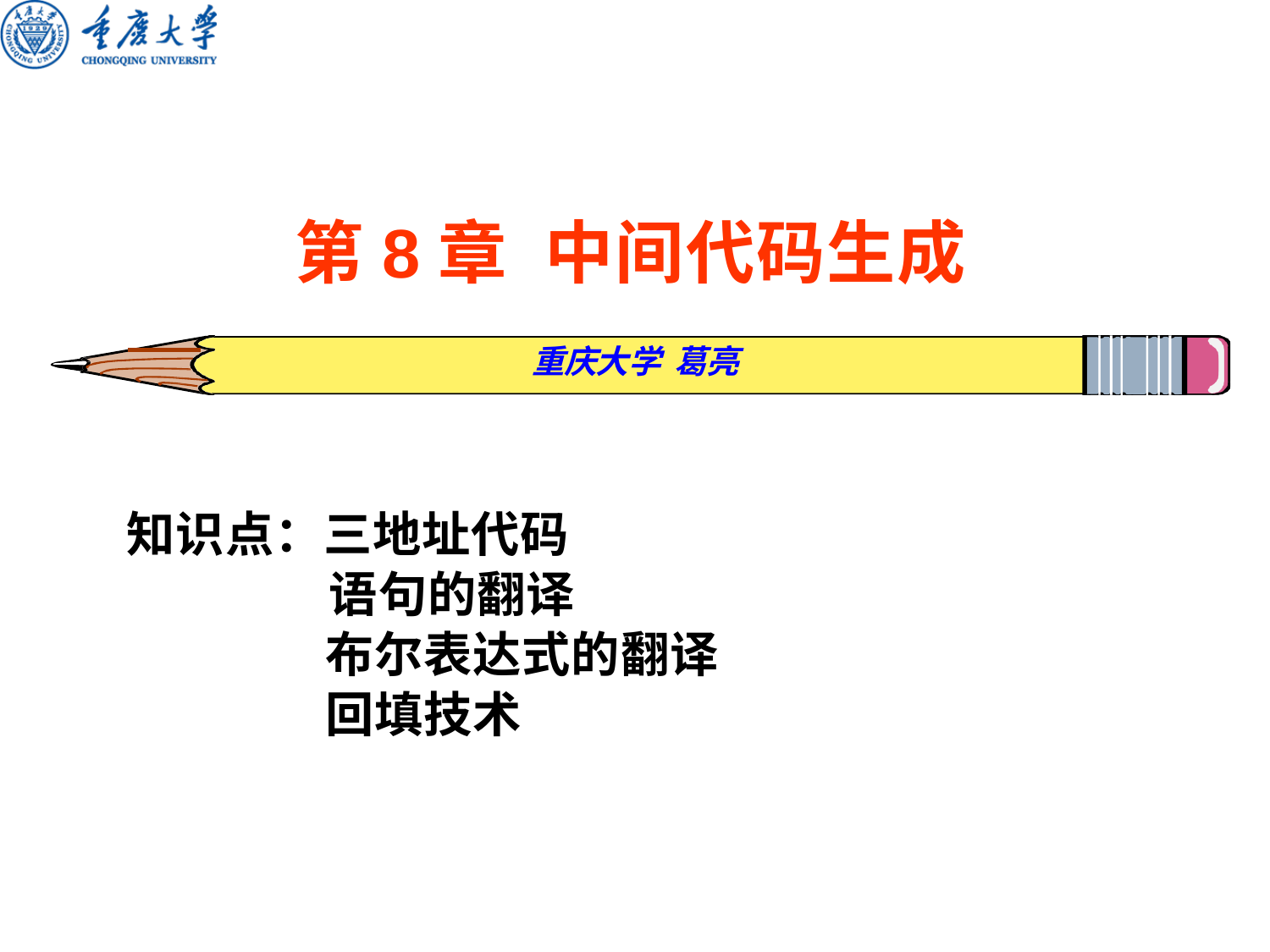

# 第8章	中间代码生成

重庆大学 葛亮

知识点：三地址代码
语句的翻译
布尔表达式的翻译 回填技术